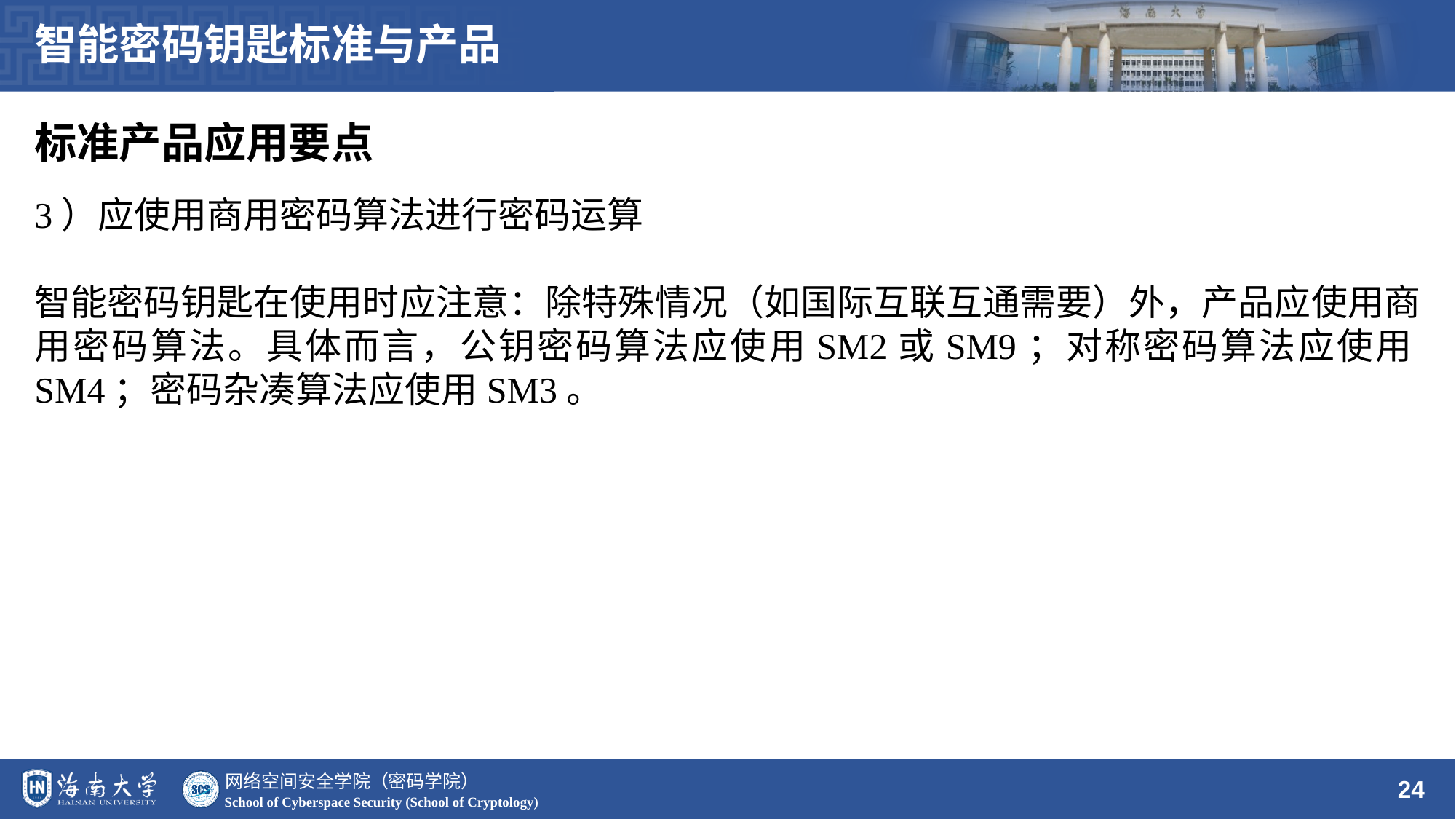

智能密码钥匙标准与产品

标准产品应用要点
3）应使用商用密码算法进行密码运算

智能密码钥匙在使用时应注意：除特殊情况（如国际互联互通需要）外，产品应使用商用密码算法。具体而言，公钥密码算法应使用SM2或SM9；对称密码算法应使用SM4；密码杂凑算法应使用SM3。
24